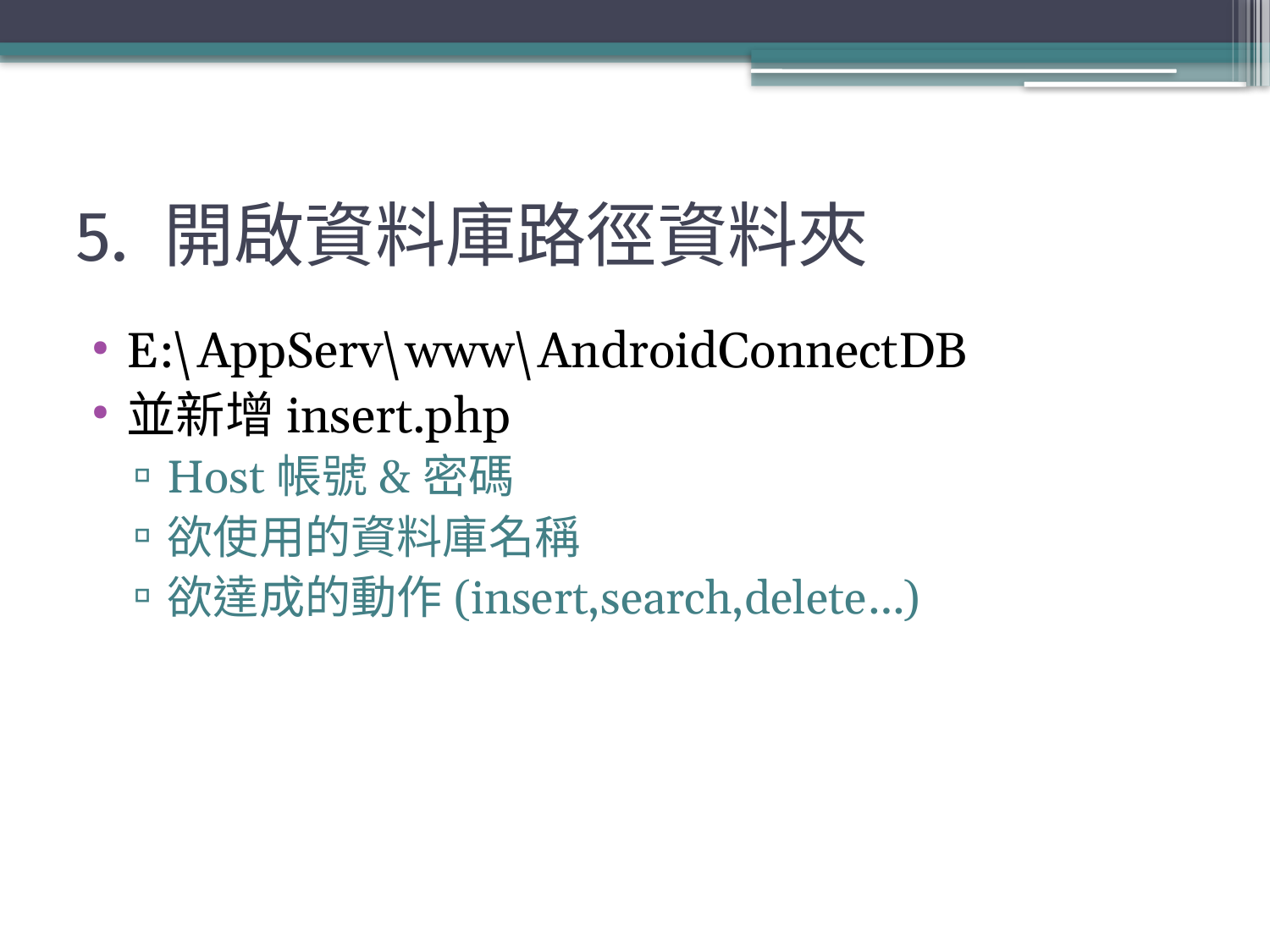

# 5. 開啟資料庫路徑資料夾
E:\AppServ\www\AndroidConnectDB
並新增insert.php
Host帳號&密碼
欲使用的資料庫名稱
欲達成的動作(insert,search,delete…)